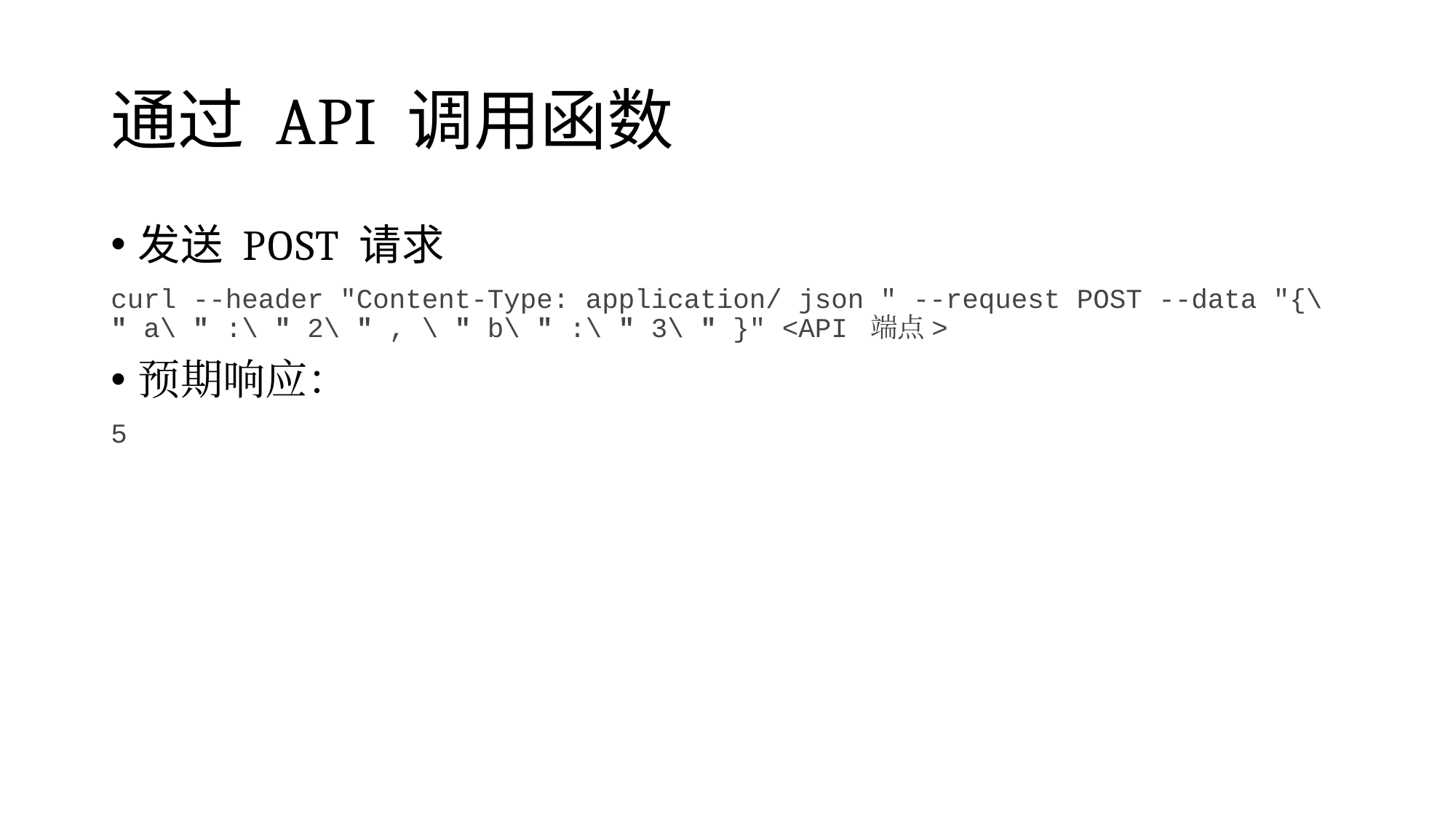

# 通过 API 调用函数
发送 POST 请求
curl --header "Content-Type: application/ json " --request POST --data "{\ " a\ " :\ " 2\ " , \ " b\ " :\ " 3\ " }" <API 端点>
预期响应：
5